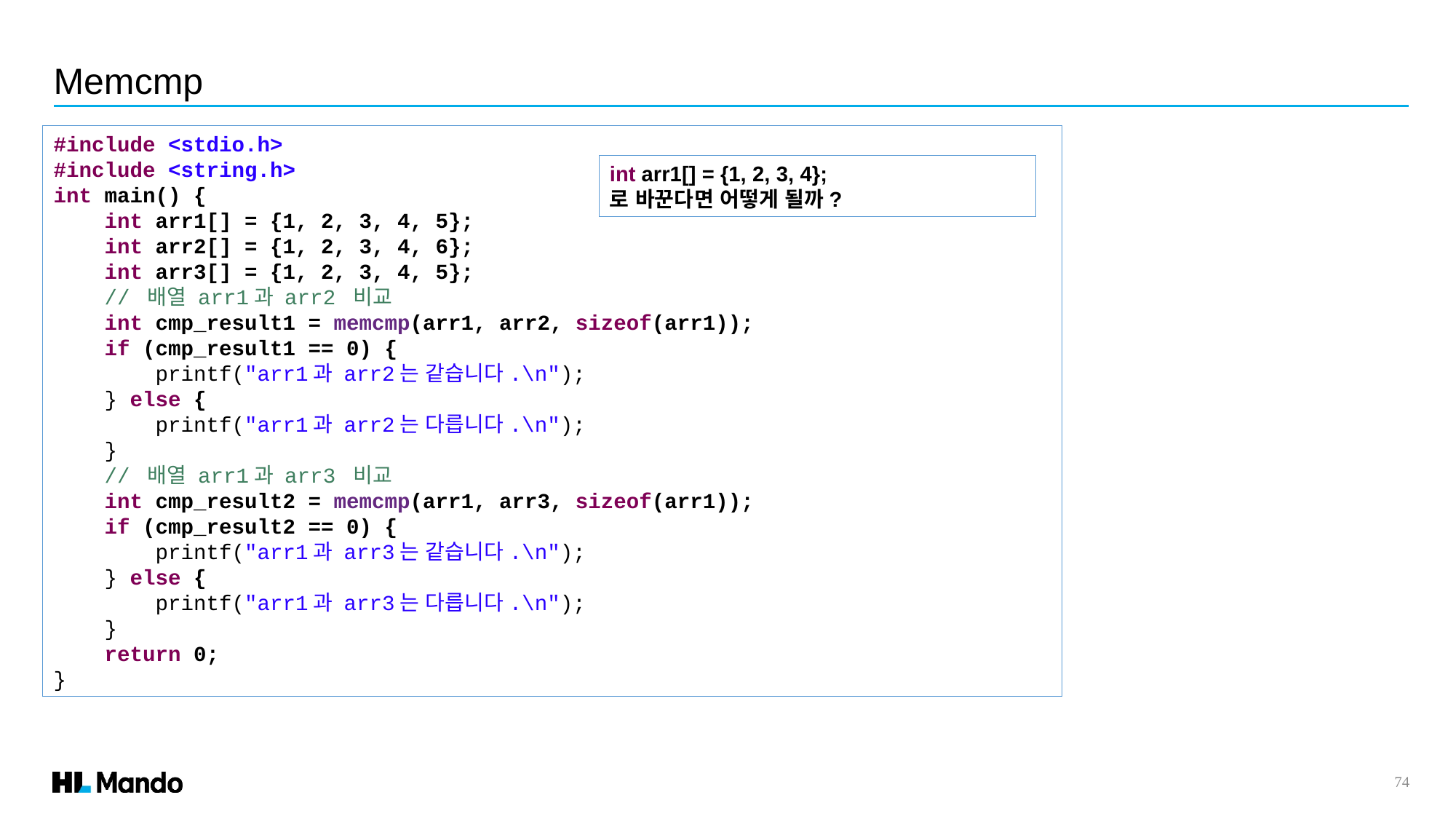

Memcmp
#include <stdio.h>
#include <string.h>
int main() {
    int arr1[] = {1, 2, 3, 4, 5};
    int arr2[] = {1, 2, 3, 4, 6};
    int arr3[] = {1, 2, 3, 4, 5};
    // 배열 arr1과 arr2 비교
    int cmp_result1 = memcmp(arr1, arr2, sizeof(arr1));
    if (cmp_result1 == 0) {
        printf("arr1과 arr2는 같습니다.\n");
    } else {
        printf("arr1과 arr2는 다릅니다.\n");
    }
    // 배열 arr1과 arr3 비교
    int cmp_result2 = memcmp(arr1, arr3, sizeof(arr1));
    if (cmp_result2 == 0) {
        printf("arr1과 arr3는 같습니다.\n");
    } else {
        printf("arr1과 arr3는 다릅니다.\n");
    }
    return 0;
}
int arr1[] = {1, 2, 3, 4};
로 바꾼다면 어떻게 될까?
74